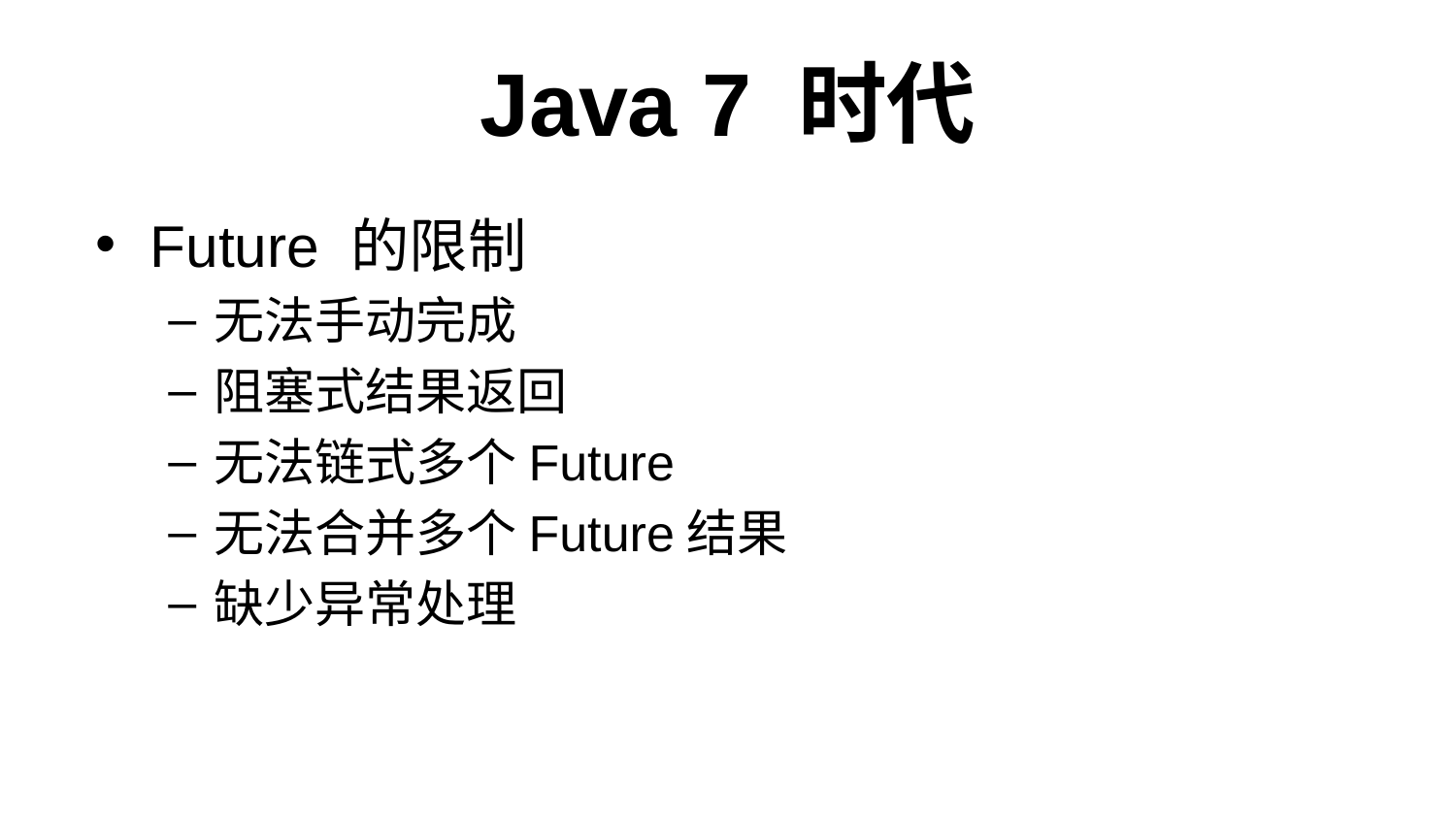

# Java 7 时代
Future 的限制
无法手动完成
阻塞式结果返回
无法链式多个Future
无法合并多个Future结果
缺少异常处理